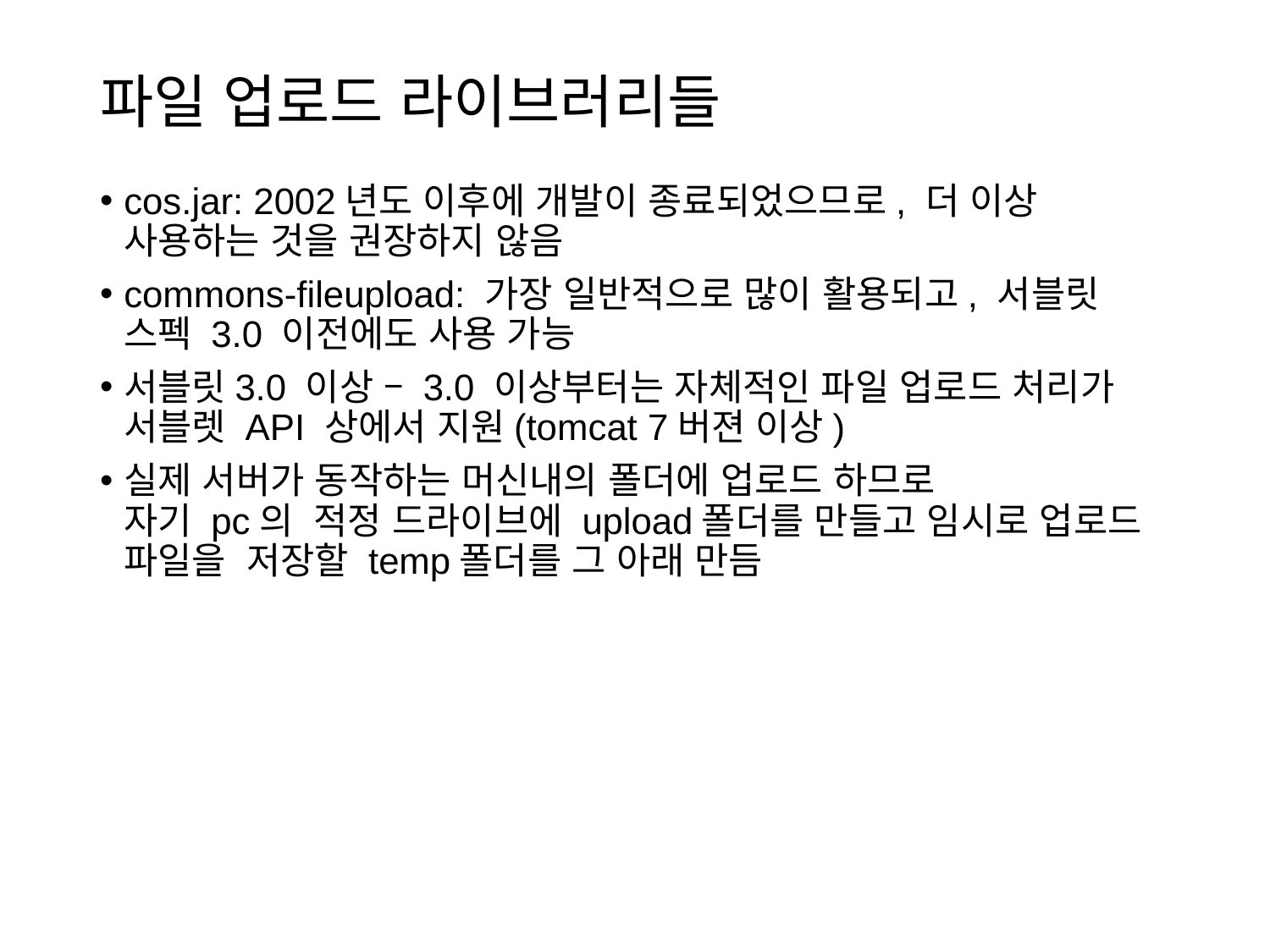

# 파일 업로드 라이브러리들
cos.jar: 2002년도 이후에 개발이 종료되었으므로, 더 이상 사용하는 것을 권장하지 않음
commons-fileupload: 가장 일반적으로 많이 활용되고, 서블릿 스펙 3.0 이전에도 사용 가능
서블릿3.0 이상 – 3.0 이상부터는 자체적인 파일 업로드 처리가 서블렛 API 상에서 지원(tomcat 7버젼 이상)
실제 서버가 동작하는 머신내의 폴더에 업로드 하므로
자기 pc의  적정 드라이브에 upload폴더를 만들고 임시로 업로드 파일을  저장할 temp폴더를 그 아래 만듬